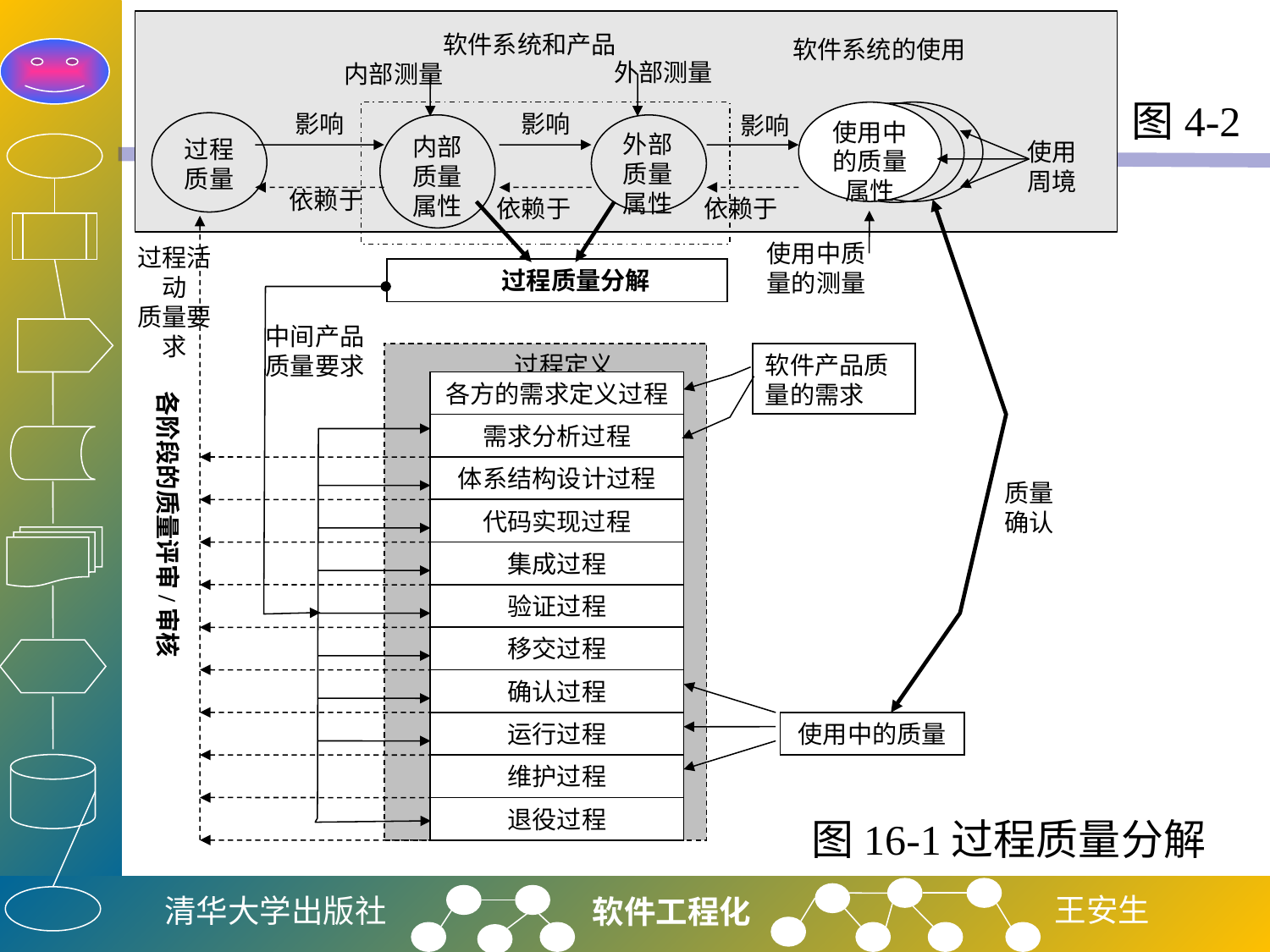

软件系统和产品
软件系统的使用
外部测量
内部测量

图4-2
使用中的质量
属性
影响

依赖于

影响

依赖于

影响

依赖于

过程
质量

内部
质量
属性
外部
质量
属性

使用
周境

使用中质量的测量
过程活动
质量要求
过程质量分解

中间产品
质量要求
过程定义

软件产品质量的需求
各阶段的质量评审/审核

各方的需求定义过程

需求分析过程

体系结构设计过程
质量
确认

代码实现过程

集成过程

验证过程

移交过程

确认过程

运行过程
使用中的质量

维护过程

退役过程
图16-1过程质量分解